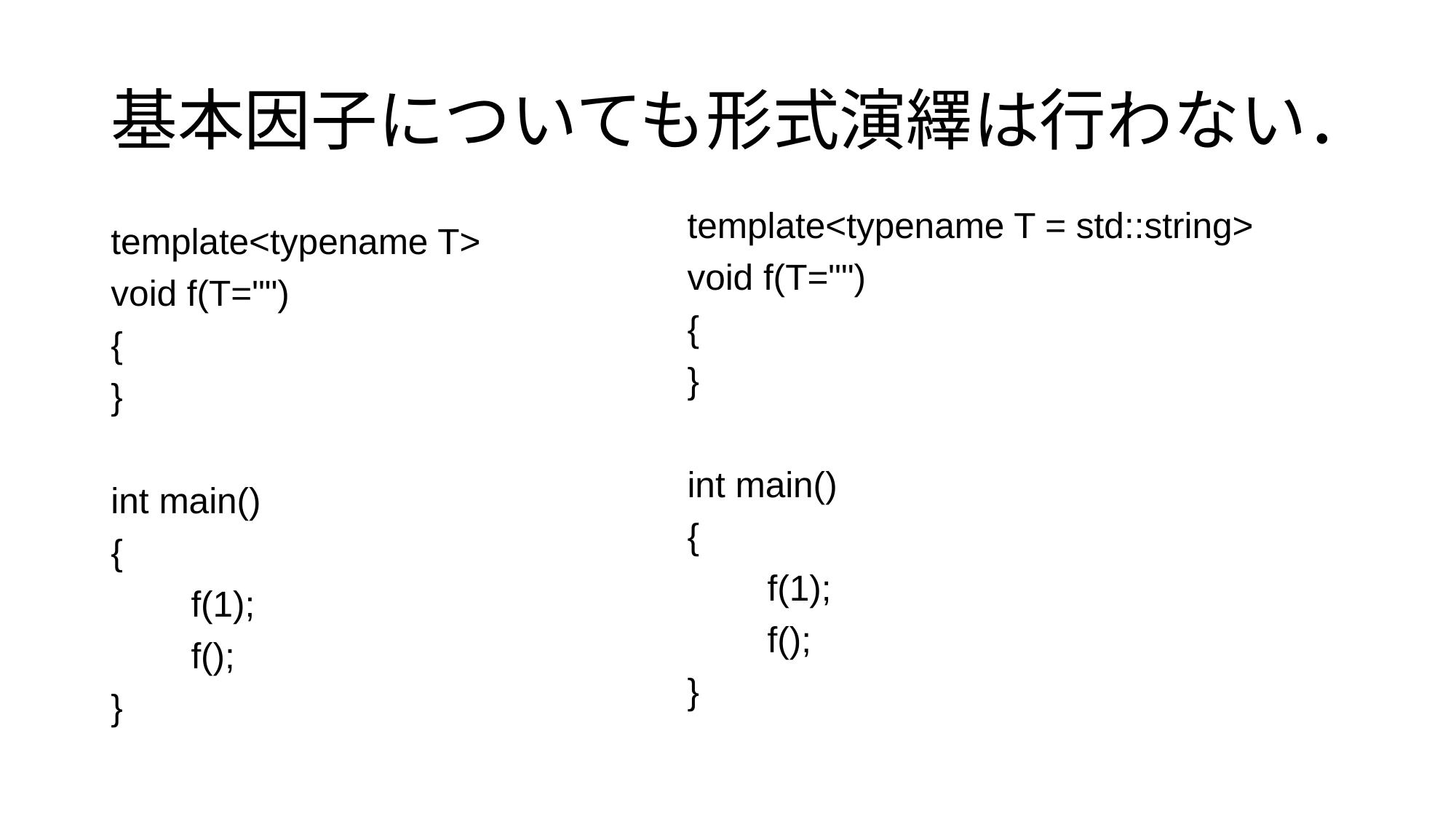

# 基本因子についても形式演繹は行わない．
template<typename T = std::string>
void f(T="")
{
}

int main()
{
        f(1);
        f();
}
template<typename T>
void f(T="")
{
}

int main()
{
        f(1);
        f();
}